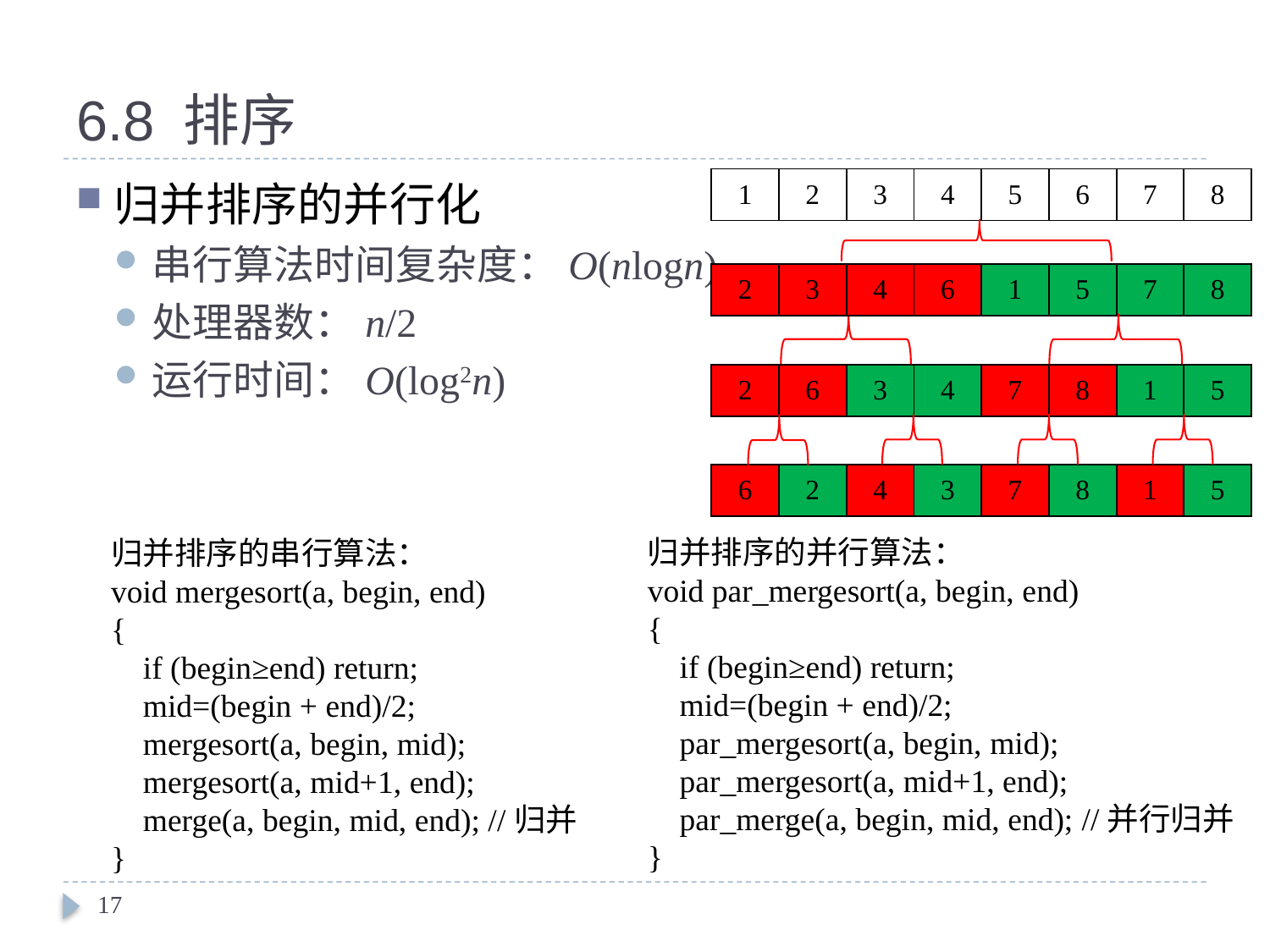

# 6.8 排序

| 1 | 2 | 3 | 4 | 5 | 6 | 7 | 8 |
| --- | --- | --- | --- | --- | --- | --- | --- |
归并排序的并行化
串行算法时间复杂度：O(nlogn)
处理器数：n/2
运行时间：O(log2n)
| 2 | 3 | 4 | 6 | 1 | 5 | 7 | 8 |
| --- | --- | --- | --- | --- | --- | --- | --- |

| 2 | 6 | 3 | 4 | 7 | 8 | 1 | 5 |
| --- | --- | --- | --- | --- | --- | --- | --- |

| 6 | 2 | 4 | 3 | 7 | 8 | 1 | 5 |
| --- | --- | --- | --- | --- | --- | --- | --- |
归并排序的并行算法：
void par_mergesort(a, begin, end)
{
    if (begin≥end) return;
    mid=(begin + end)/2;
    par_mergesort(a, begin, mid);
    par_mergesort(a, mid+1, end);
    par_merge(a, begin, mid, end); //并行归并
}
归并排序的串行算法：
void mergesort(a, begin, end)
{
    if (begin≥end) return;
    mid=(begin + end)/2;
    mergesort(a, begin, mid);
    mergesort(a, mid+1, end);
    merge(a, begin, mid, end); //归并
}
17